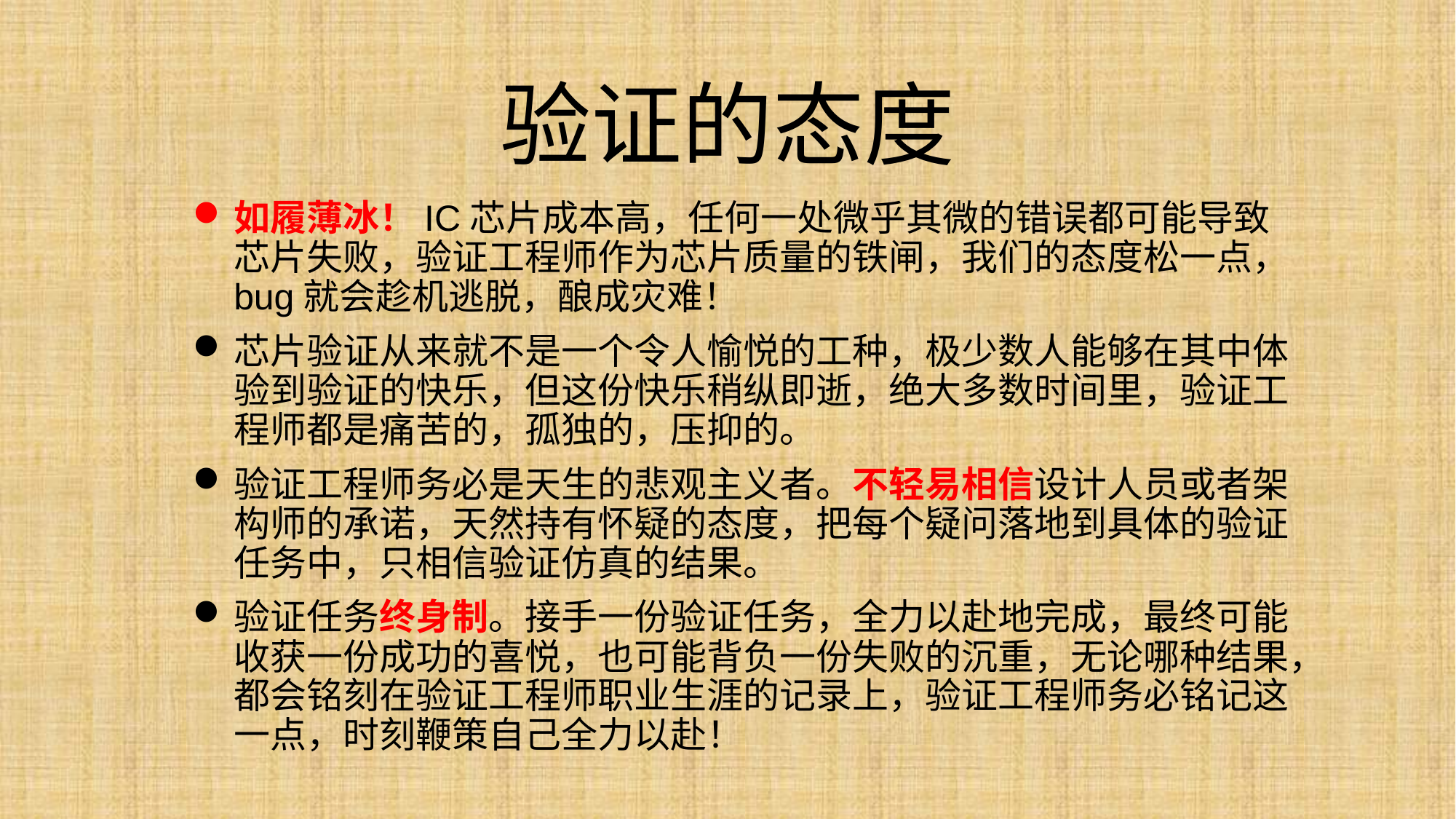

# 验证的态度
如履薄冰！IC芯片成本高，任何一处微乎其微的错误都可能导致芯片失败，验证工程师作为芯片质量的铁闸，我们的态度松一点，bug就会趁机逃脱，酿成灾难！
芯片验证从来就不是一个令人愉悦的工种，极少数人能够在其中体验到验证的快乐，但这份快乐稍纵即逝，绝大多数时间里，验证工程师都是痛苦的，孤独的，压抑的。
验证工程师务必是天生的悲观主义者。不轻易相信设计人员或者架构师的承诺，天然持有怀疑的态度，把每个疑问落地到具体的验证任务中，只相信验证仿真的结果。
验证任务终身制。接手一份验证任务，全力以赴地完成，最终可能收获一份成功的喜悦，也可能背负一份失败的沉重，无论哪种结果，都会铭刻在验证工程师职业生涯的记录上，验证工程师务必铭记这一点，时刻鞭策自己全力以赴！